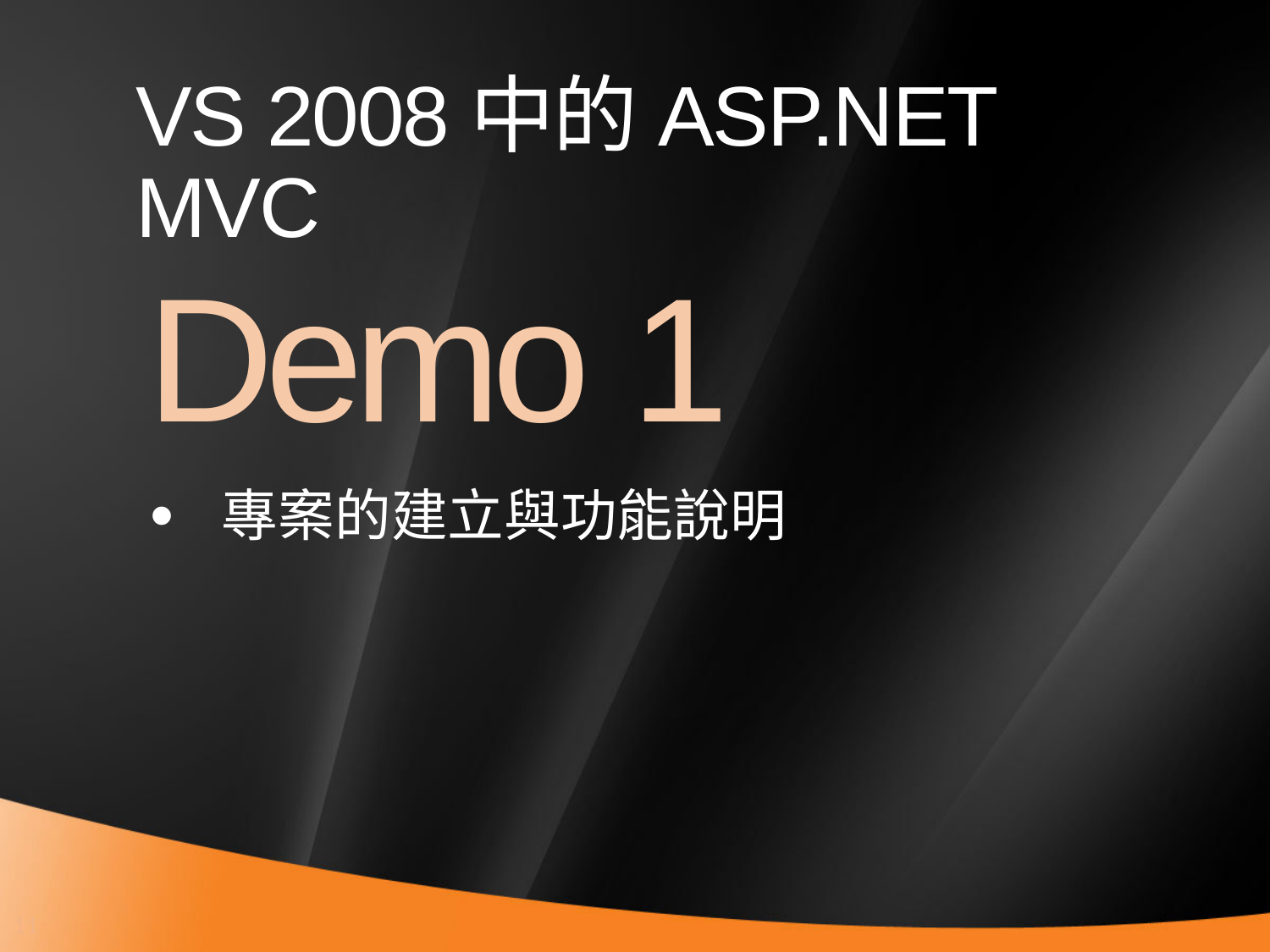

# VS 2008中的ASP.NET MVC
Demo 1
專案的建立與功能說明